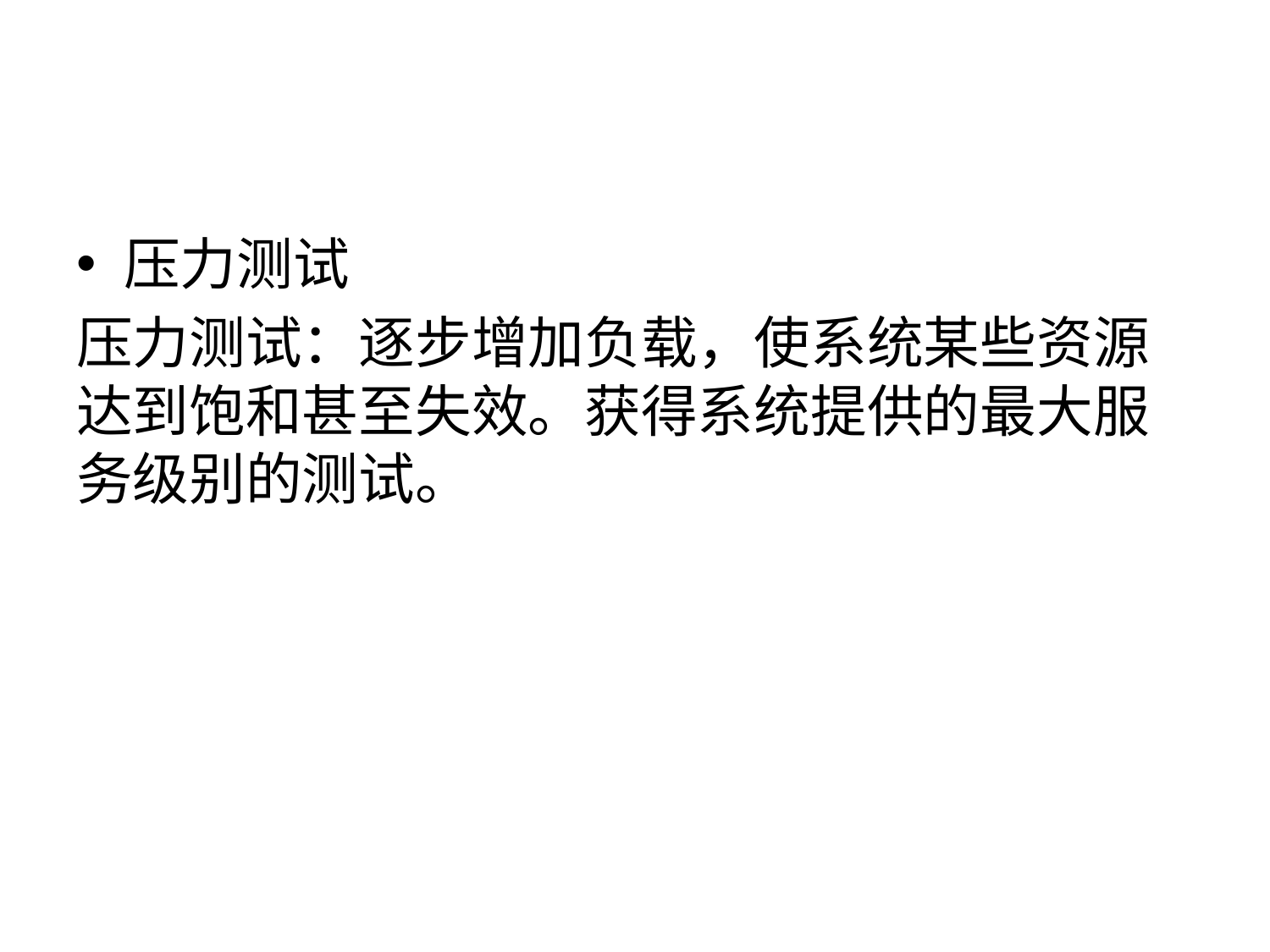

#
压力测试
压力测试：逐步增加负载，使系统某些资源达到饱和甚至失效。获得系统提供的最大服务级别的测试。